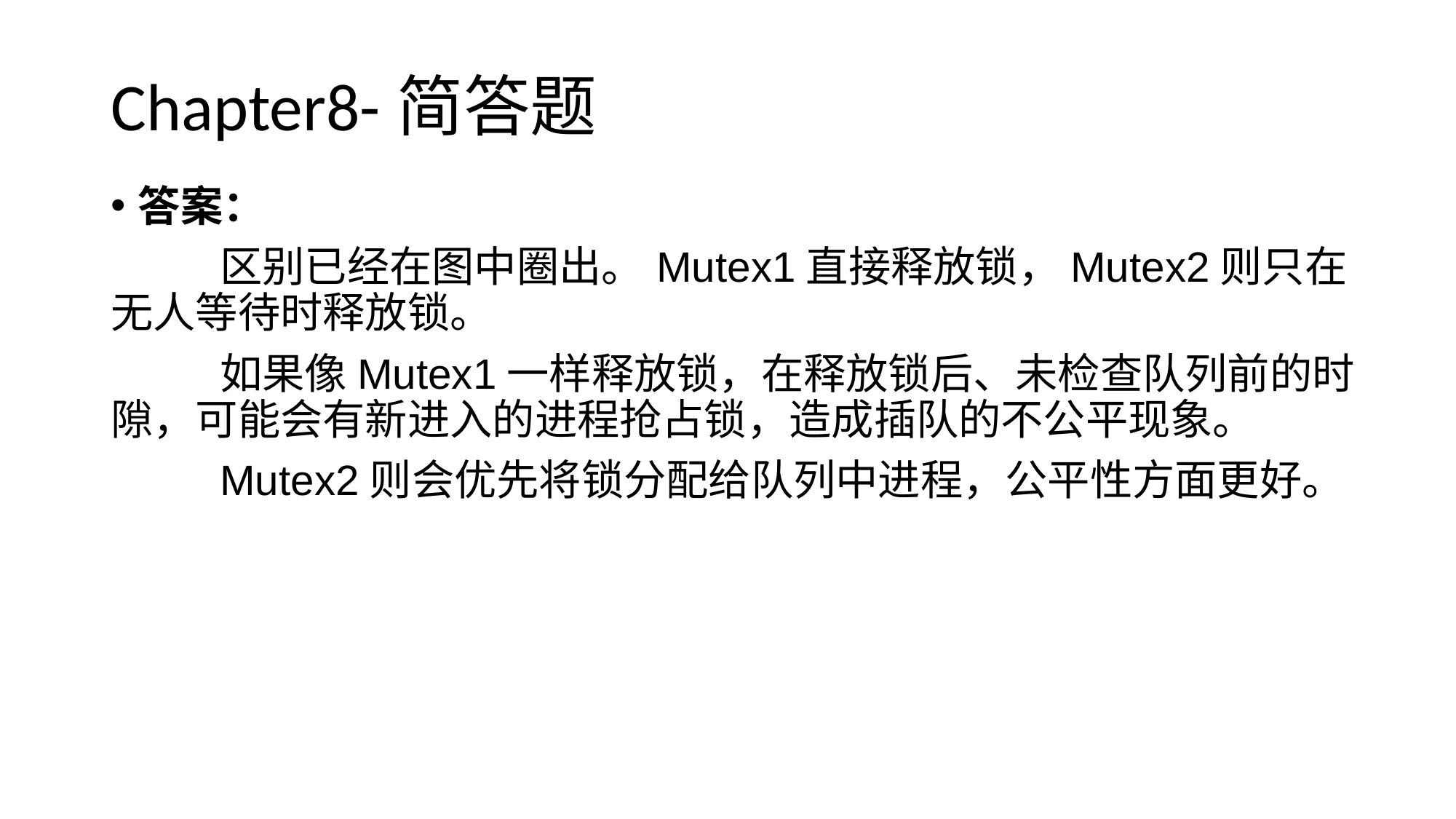

# Chapter8-简答题
答案：
	区别已经在图中圈出。	Mutex1直接释放锁，Mutex2则只在无人等待时释放锁。
	如果像Mutex1一样释放锁，在释放锁后、未检查队列前的时隙，可能会有新进入的进程抢占锁，造成插队的不公平现象。
	Mutex2则会优先将锁分配给队列中进程，公平性方面更好。